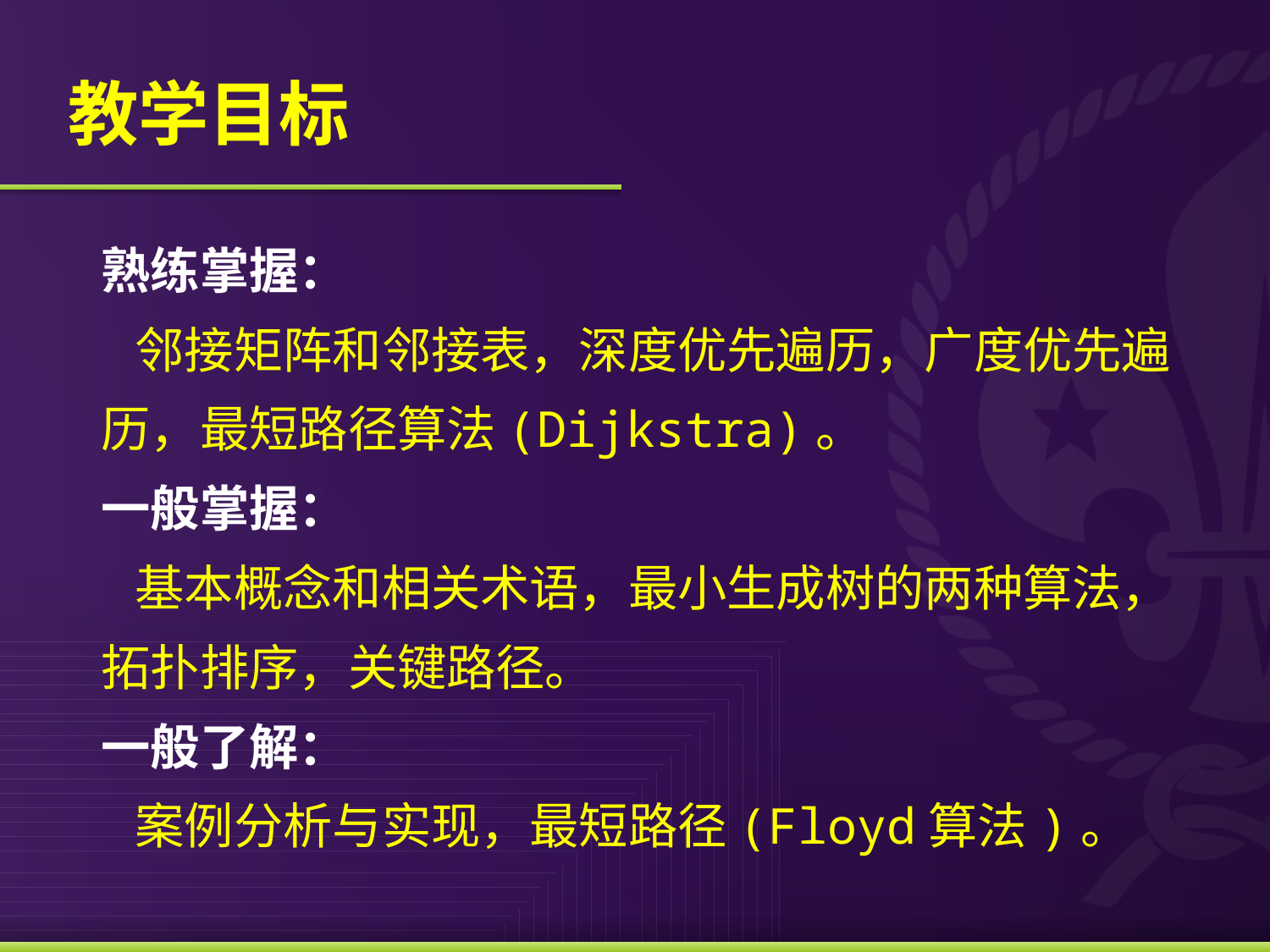

# 教学目标

熟练掌握：
  邻接矩阵和邻接表，深度优先遍历，广度优先遍历，最短路径算法(Dijkstra)。
一般掌握：
  基本概念和相关术语，最小生成树的两种算法，拓扑排序，关键路径。
一般了解：
  案例分析与实现，最短路径(Floyd算法)。